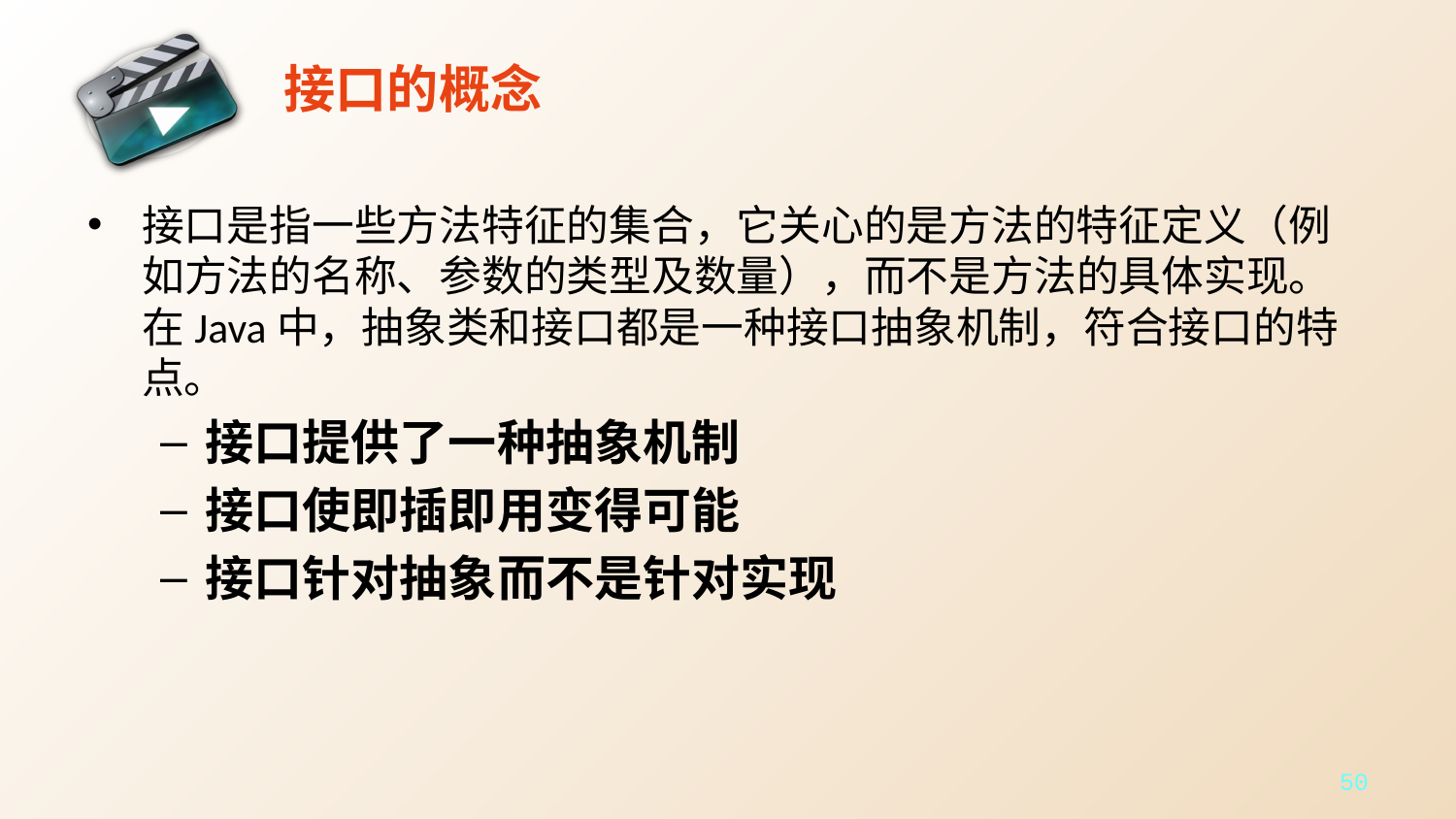

# 接口的概念
接口是指一些方法特征的集合，它关心的是方法的特征定义（例如方法的名称、参数的类型及数量），而不是方法的具体实现。在Java中，抽象类和接口都是一种接口抽象机制，符合接口的特点。
接口提供了一种抽象机制
接口使即插即用变得可能
接口针对抽象而不是针对实现
50